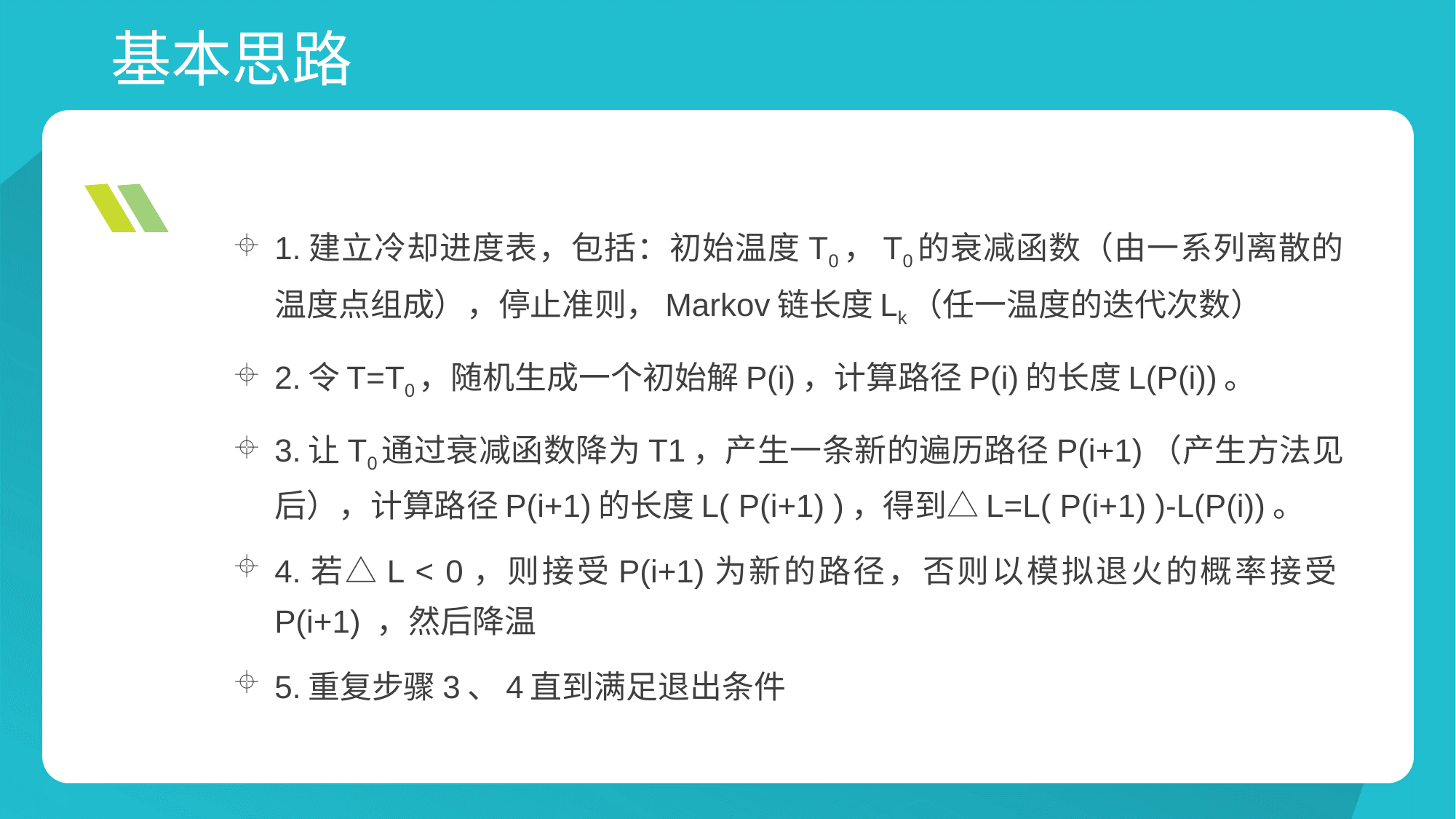

# 基本思路

1.建立冷却进度表，包括：初始温度T0，T0的衰减函数（由一系列离散的温度点组成），停止准则，Markov链长度Lk（任一温度的迭代次数）
2.令T=T0，随机生成一个初始解P(i)，计算路径P(i)的长度L(P(i))。
3.让T0通过衰减函数降为T1，产生一条新的遍历路径P(i+1)（产生方法见后），计算路径P(i+1)的长度L( P(i+1) )，得到△L=L( P(i+1) )-L(P(i))。
4.若△L < 0，则接受P(i+1)为新的路径，否则以模拟退火的概率接受P(i+1) ，然后降温
5.重复步骤3、4直到满足退出条件